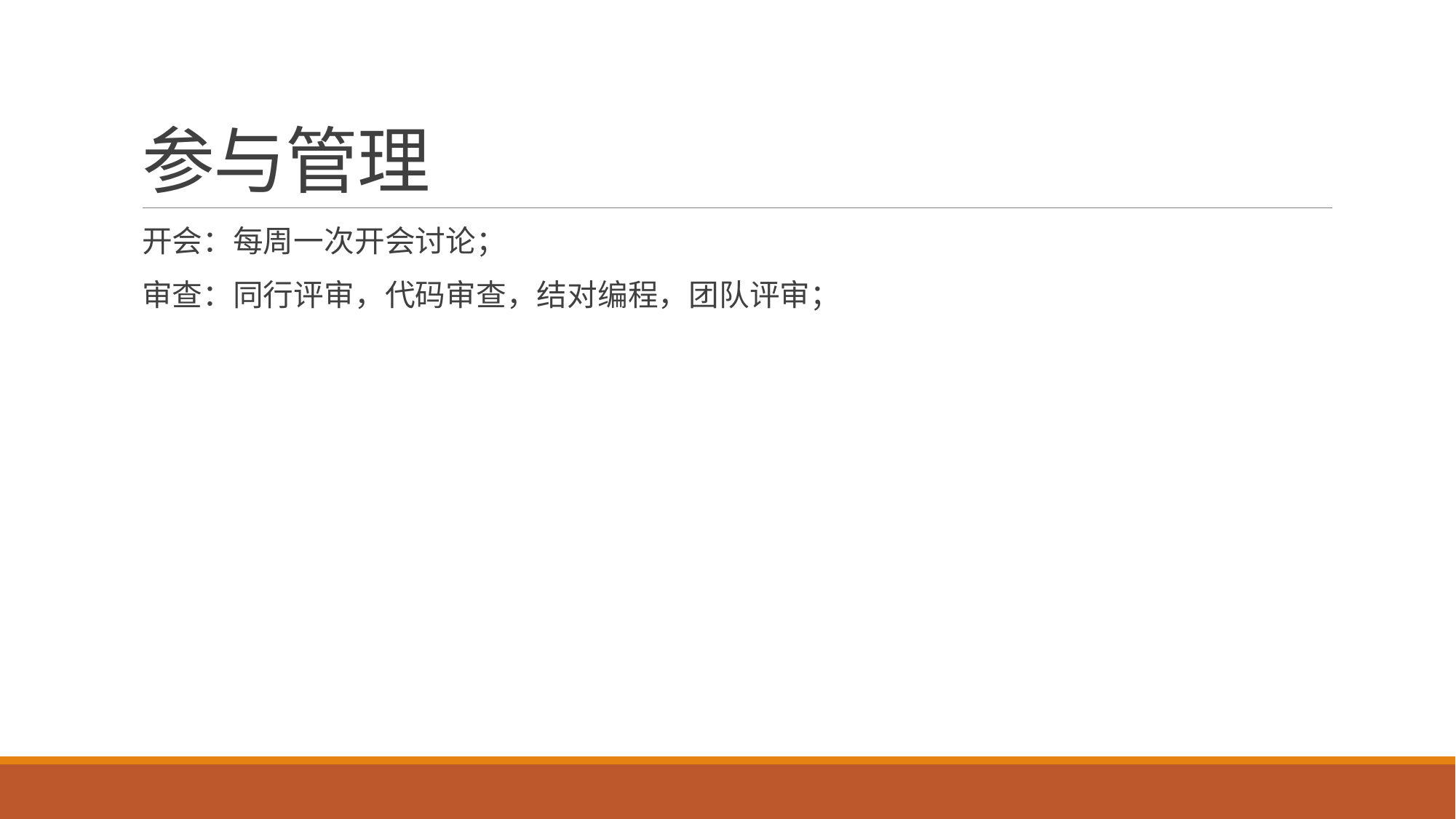

# 参与管理
开会：每周一次开会讨论；
审查：同行评审，代码审查，结对编程，团队评审；